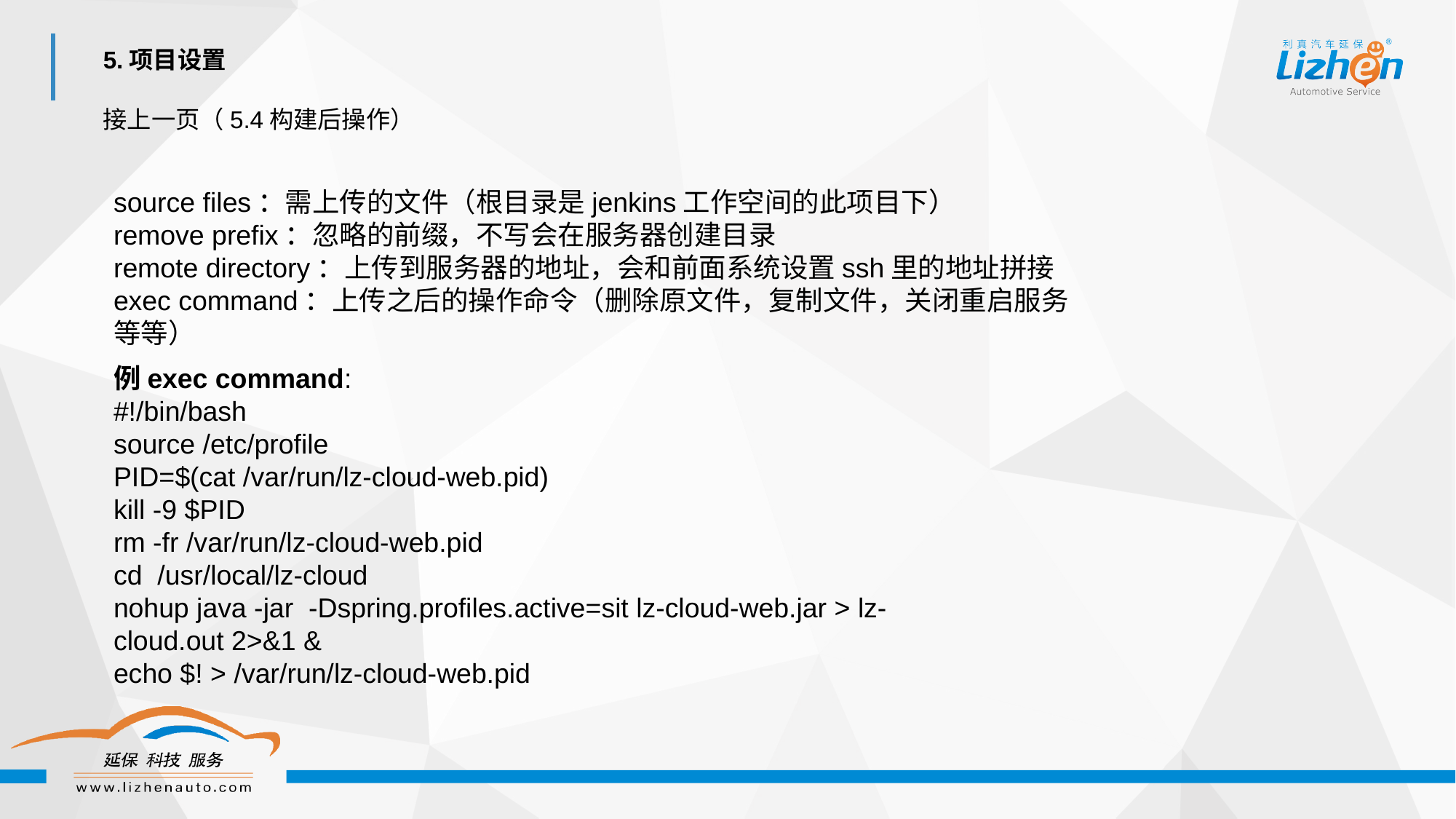

5.项目设置
接上一页（5.4构建后操作）
source files：需上传的文件（根目录是jenkins工作空间的此项目下）
remove prefix：忽略的前缀，不写会在服务器创建目录
remote directory：上传到服务器的地址，会和前面系统设置ssh里的地址拼接
exec command：上传之后的操作命令（删除原文件，复制文件，关闭重启服务等等）
例exec command:
#!/bin/bash
source /etc/profile
PID=$(cat /var/run/lz-cloud-web.pid)
kill -9 $PID
rm -fr /var/run/lz-cloud-web.pid
cd  /usr/local/lz-cloud
nohup java -jar  -Dspring.profiles.active=sit lz-cloud-web.jar > lz-cloud.out 2>&1 &
echo $! > /var/run/lz-cloud-web.pid